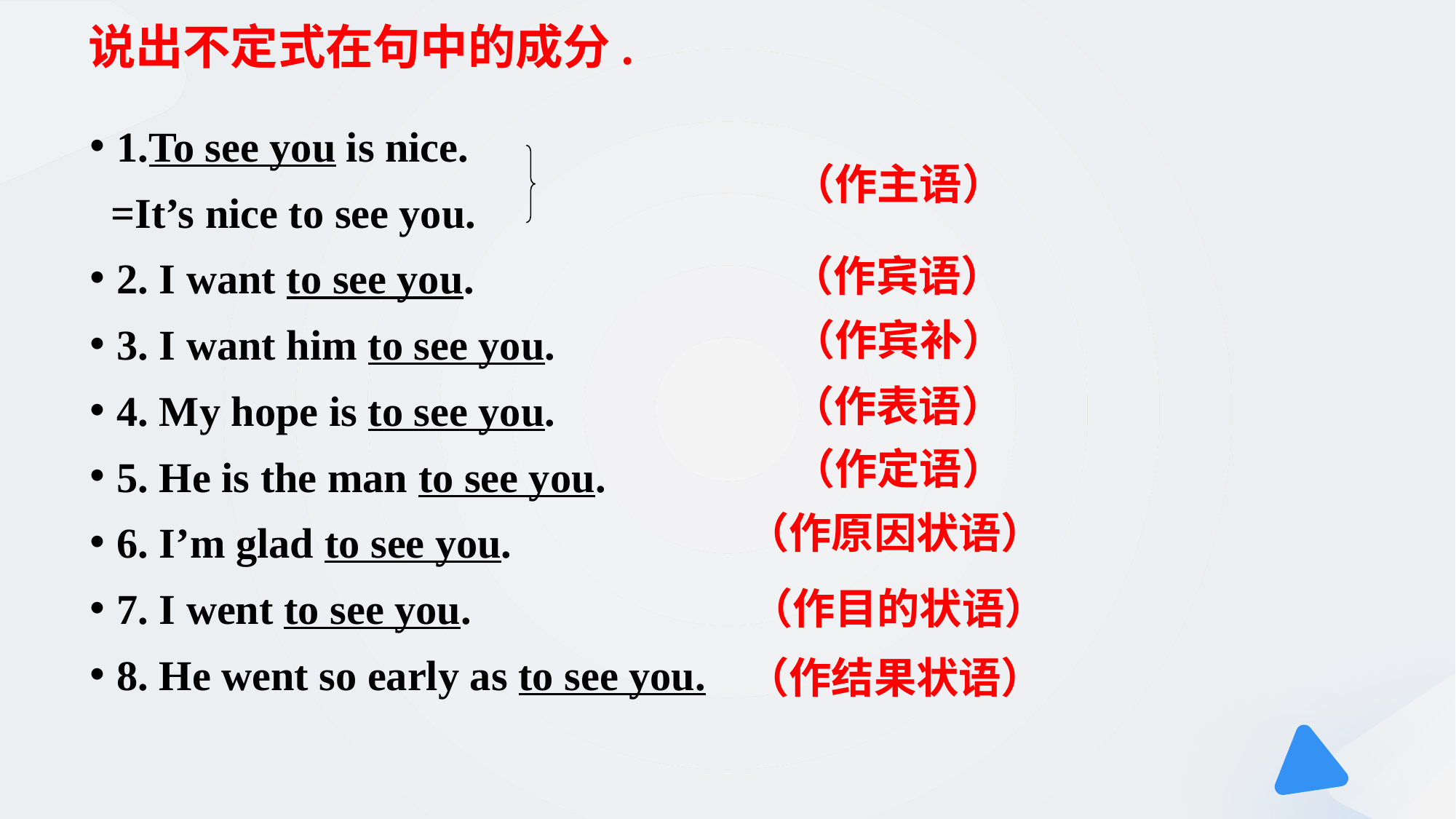

说出不定式在句中的成分.
1.To see you is nice.
  =It’s nice to see you.
2. I want to see you.
3. I want him to see you.
4. My hope is to see you.
5. He is the man to see you.
6. I’m glad to see you.
7. I went to see you.
8. He went so early as to see you.

（作主语）

（作宾语）
（作宾补）
（作表语）
（作定语）
（作原因状语）
（作目的状语）
（作结果状语）